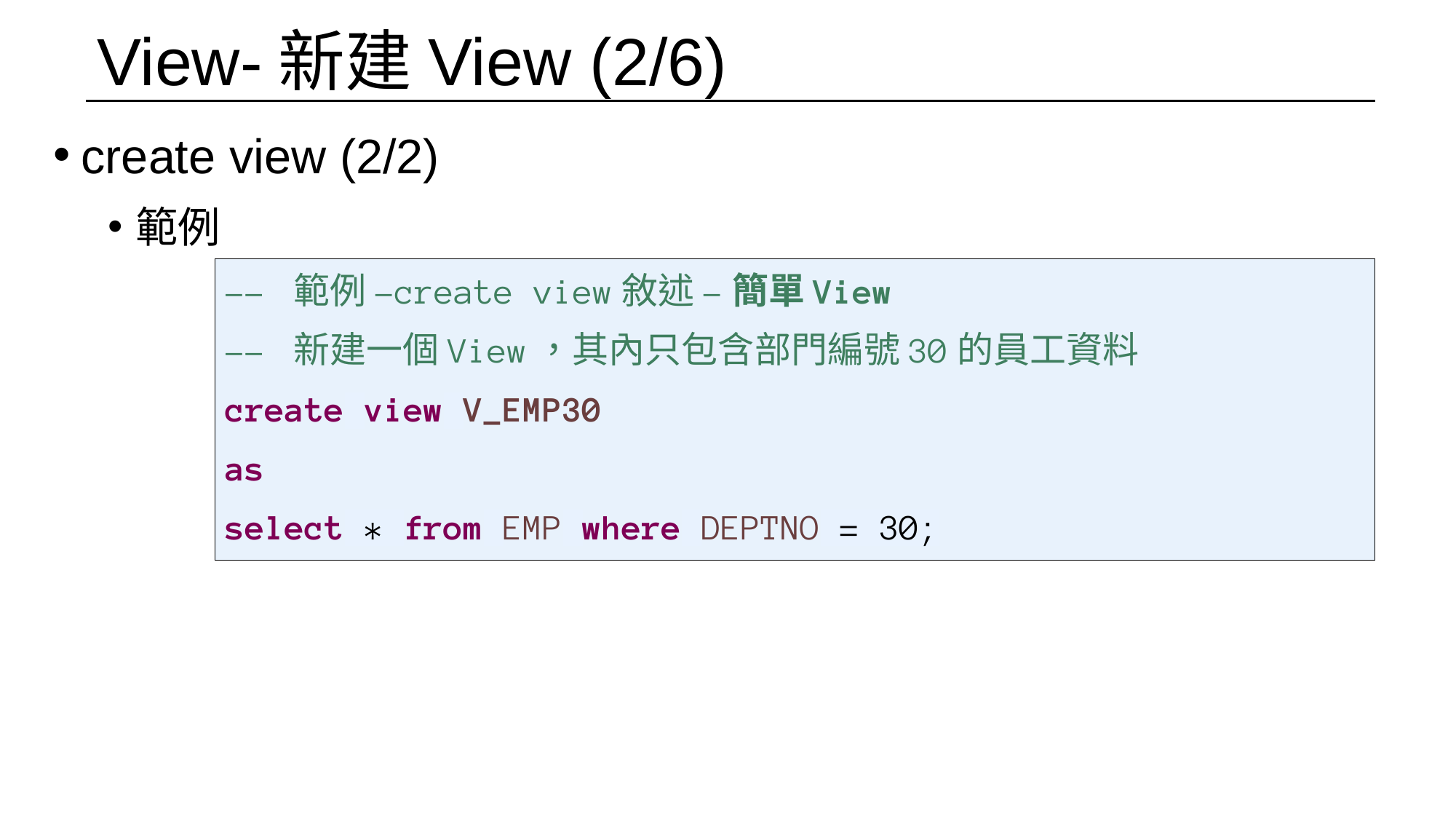

# View-新建View (2/6)
create view (2/2)
範例
-- 範例-create view敘述-簡單View
-- 新建一個View，其內只包含部門編號30的員工資料
create view V_EMP30
as
select * from EMP where DEPTNO = 30;